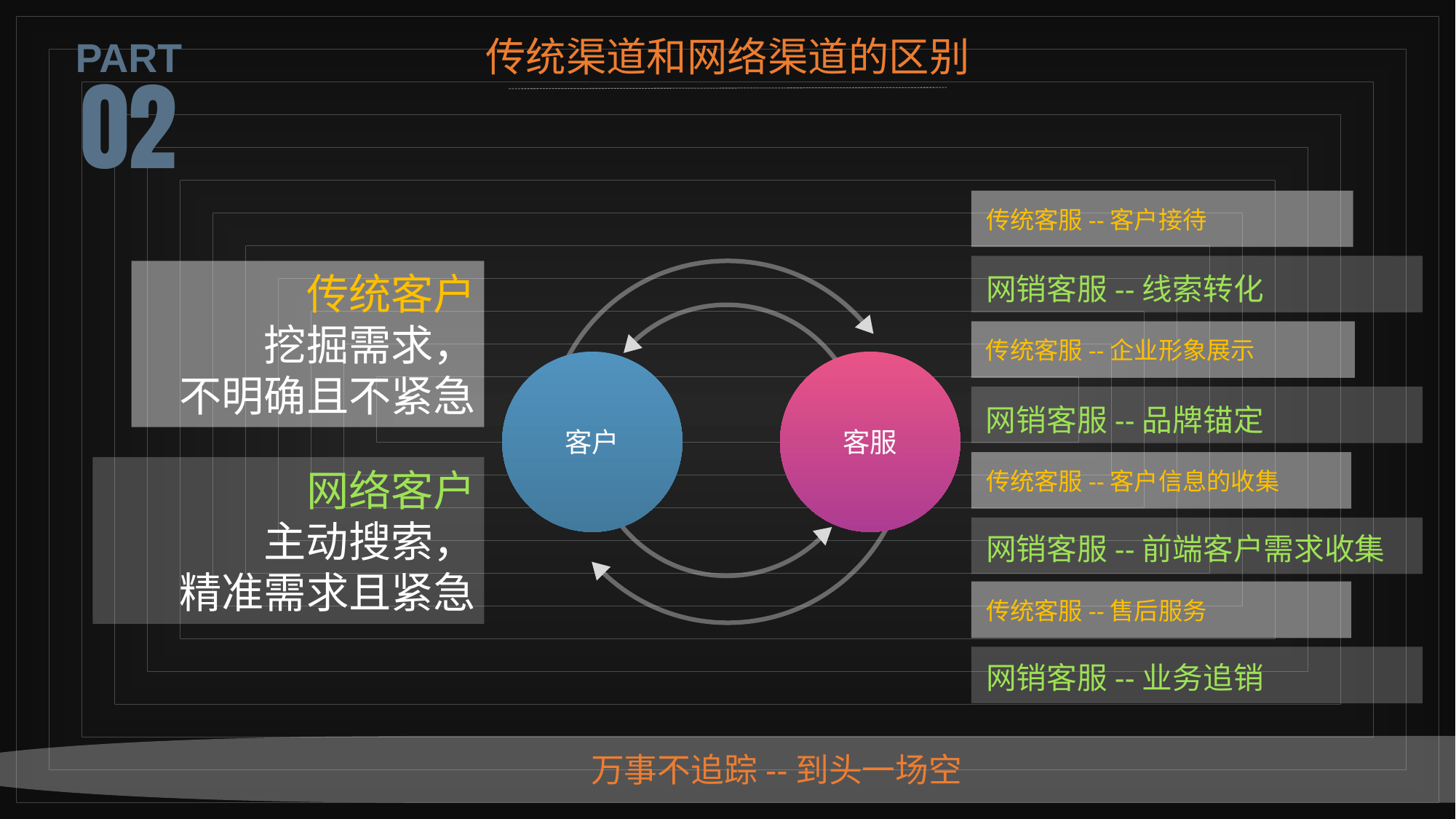

传统渠道和网络渠道的区别
PART
02

传统客服--客户接待

网销客服--线索转化

传统客服--企业形象展示

网销客服--品牌锚定

传统客服--客户信息的收集

网销客服--前端客户需求收集

传统客服--售后服务

网销客服--业务追销
传统客户
挖掘需求，
不明确且不紧急

客户
客服

网络客户
主动搜索，
精准需求且紧急

万事不追踪--到头一场空